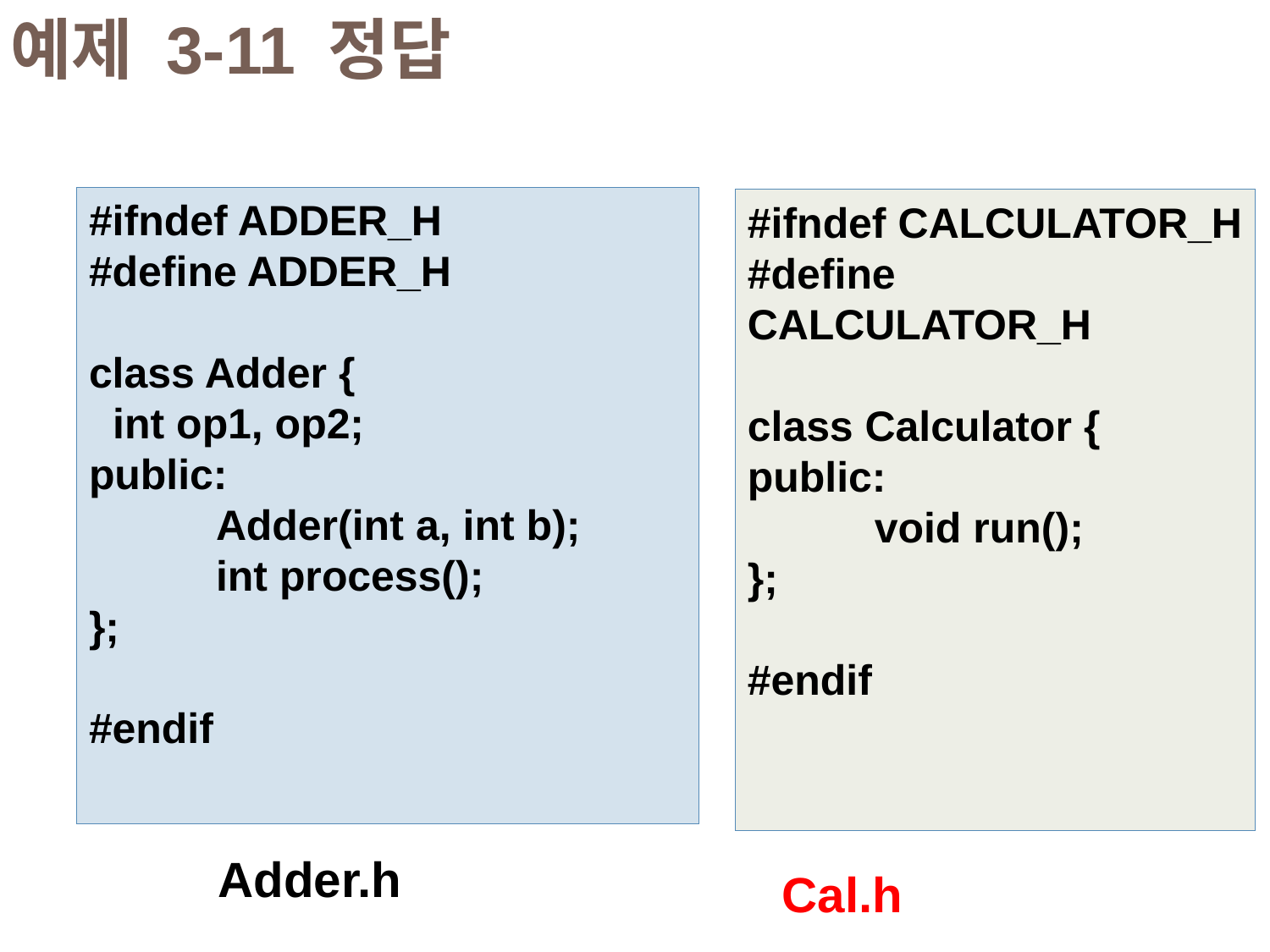

예제 3-11 정답
#ifndef ADDER_H
#define ADDER_H

class Adder {
  int op1, op2;
public:
	Adder(int a, int b);
	int process();
};

#endif
#ifndef CALCULATOR_H
#define CALCULATOR_H

class Calculator {
public:
	void run();
};

#endif
Adder.h
Cal.h
42